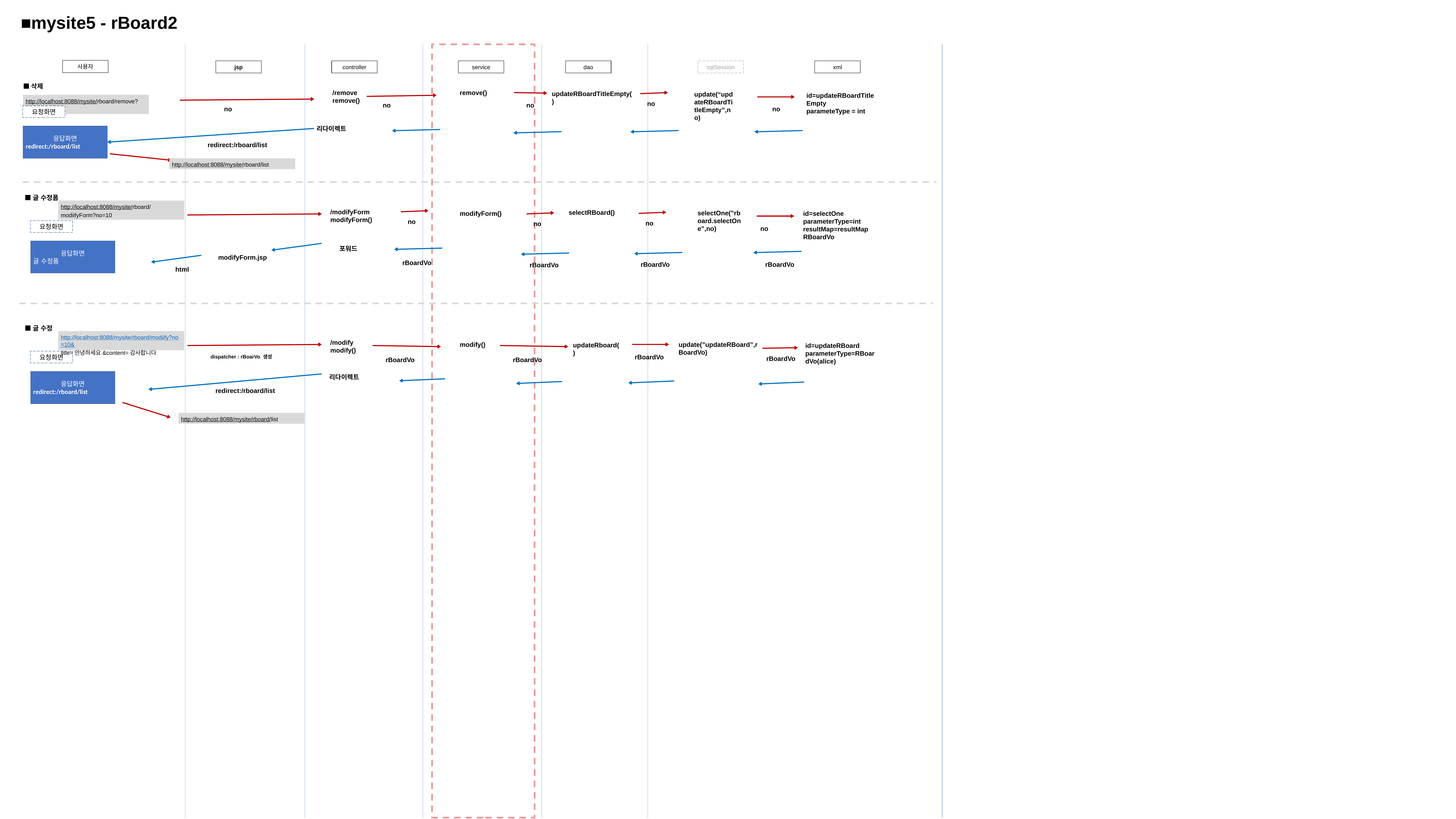

■mysite5 - rBoard2

사용자
jsp
controller
service
dao
sqlSession
xml
■삭제
/remove
remove()
remove()
updateRBoardTitleEmpty()
update(“updateRBoardTitleEmpty”,no)
id=updateRBoardTitleEmpty
parameteType = int
http://localhost:8088/mysite/rboard/remove?no=10
no
no
no
no
no
요청화면
리다이렉트
응답화면
redirect:/rboard/list

redirect:/rboard/list
http://localhost:8088/mysite/rboard/list
■글 수정폼
http://localhost:8088/mysite/rboard/modiifyForm?no=10
/modifyForm
modifyForm()
selectRBoard()
selectOne(”rboard.selectOne”,no)
id=selectOne
parameterType=int
resultMap=resultMapRBoardVo
modifyForm()
no
no
no
요청화면
no
응답화면
글 수정폼
포워드
modifyForm.jsp
rBoardVo
rBoardVo
rBoardVo
rBoardVo
html
■글 수정
http://localhost:8088/mysite/rboard/modiify?no=10&
title=안녕하세요&content=감사합니다
/modify
modify()
modify()
update(”updateRBoard”,rBoardVo)
updateRboard()
id=updateRBoard
parameterType=RBoardVo(alice)

요청화면
rBoardVo
rBoardVo
rBoardVo
rBoardVo
응답화면
redirect:/rboard/list
리다이렉트
redirect:/rboard/list
http://localhost:8088/mysite/rboard/list
dispatcher : rBoarVo 생성
deleteForm.jsp